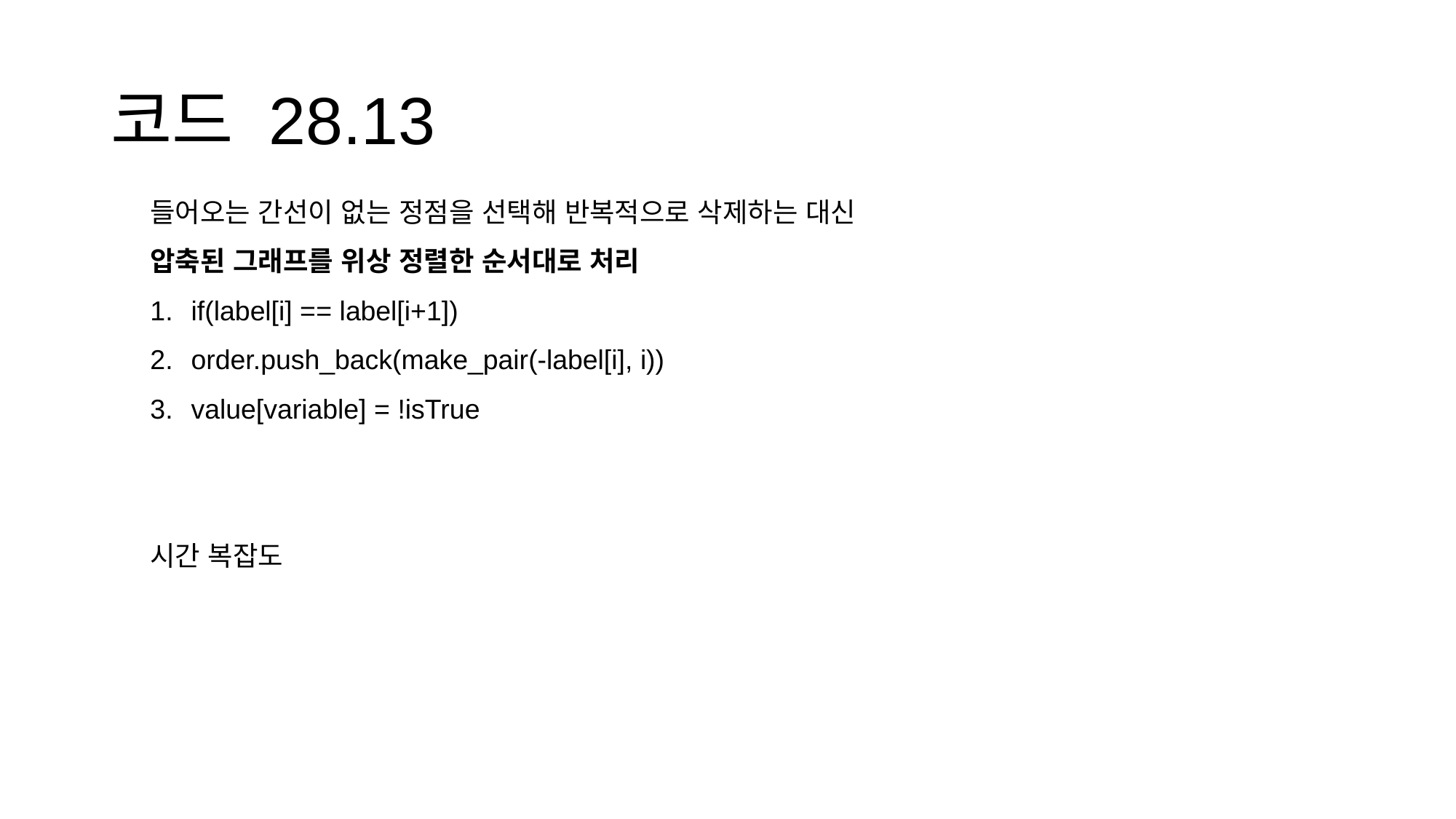

# 코드 28.13
들어오는 간선이 없는 정점을 선택해 반복적으로 삭제하는 대신
압축된 그래프를 위상 정렬한 순서대로 처리
if(label[i] == label[i+1])
order.push_back(make_pair(-label[i], i))
value[variable] = !isTrue

시간 복잡도